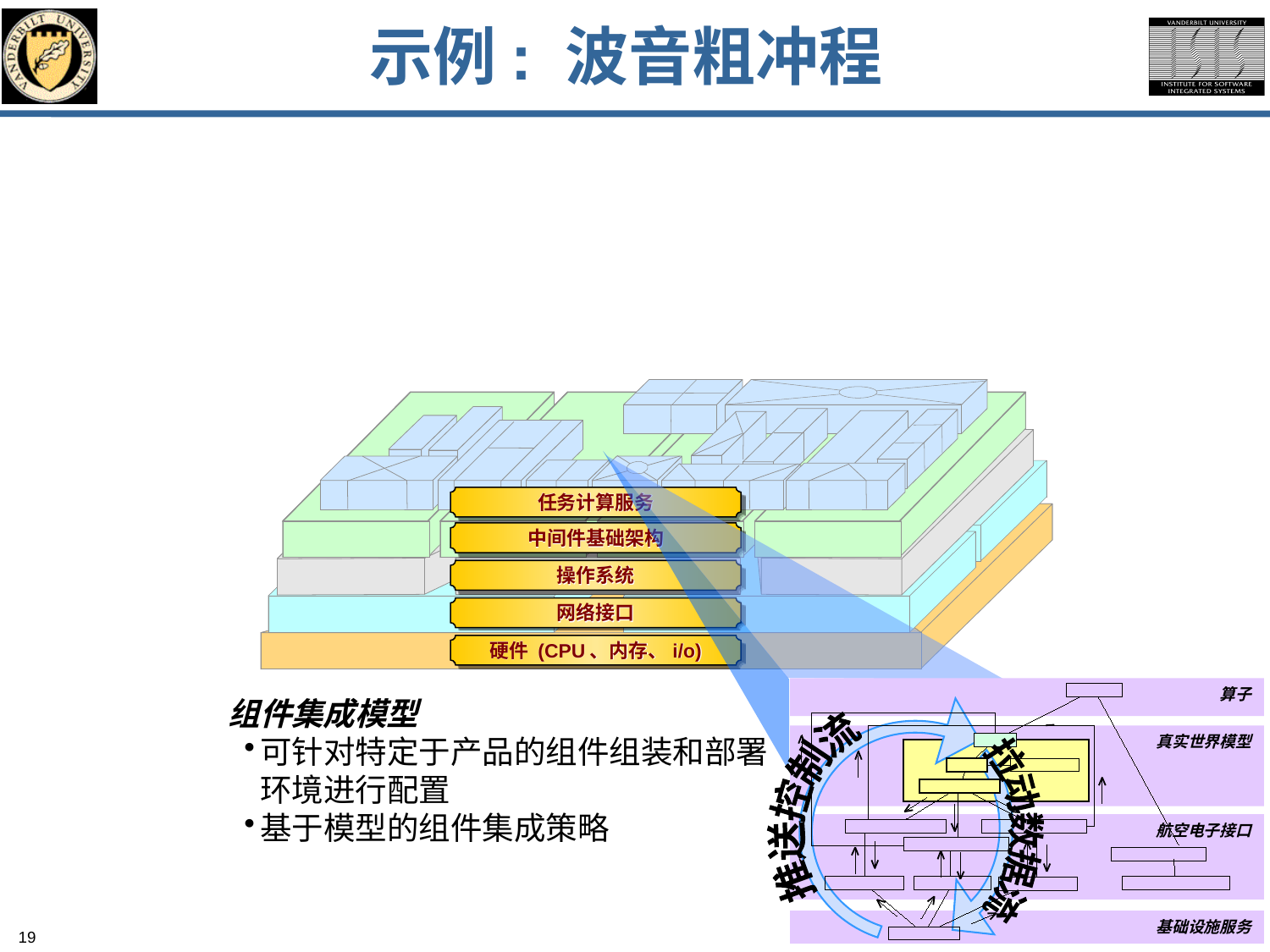

# 示例: 波音粗冲程

任务计算服务

中间件基础架构

操作系统

网络接口

硬件 (CPU、内存、i/o)
算子

组件集成模型
可针对特定于产品的组件组装和部署环境进行配置
基于模型的组件集成策略
推送控制流

真实世界模型

拉动数据流

航空电子接口

基础设施服务

19